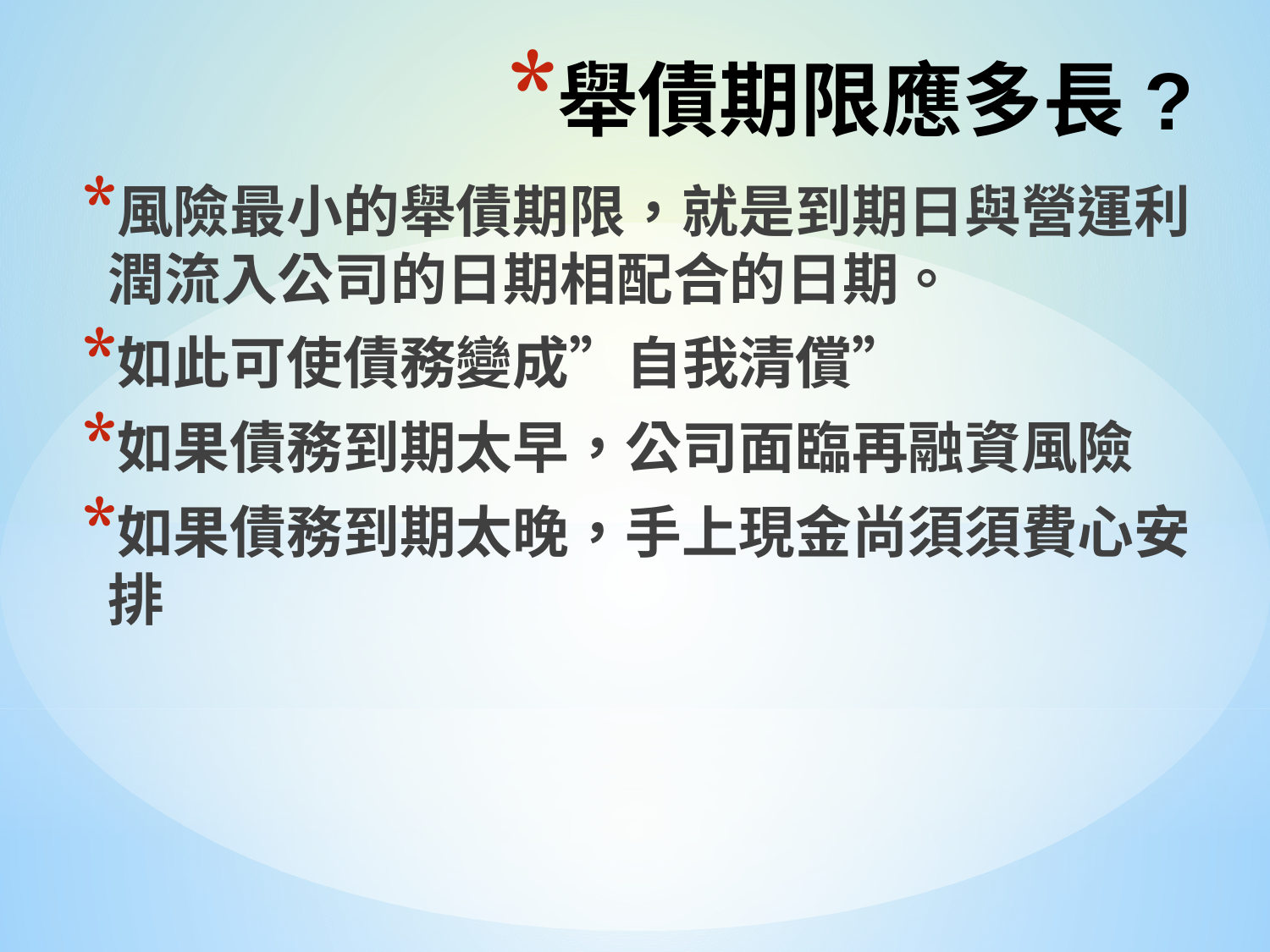

# 舉債期限應多長?
風險最小的舉債期限，就是到期日與營運利潤流入公司的日期相配合的日期。
如此可使債務變成”自我清償”
如果債務到期太早，公司面臨再融資風險
如果債務到期太晚，手上現金尚須須費心安排